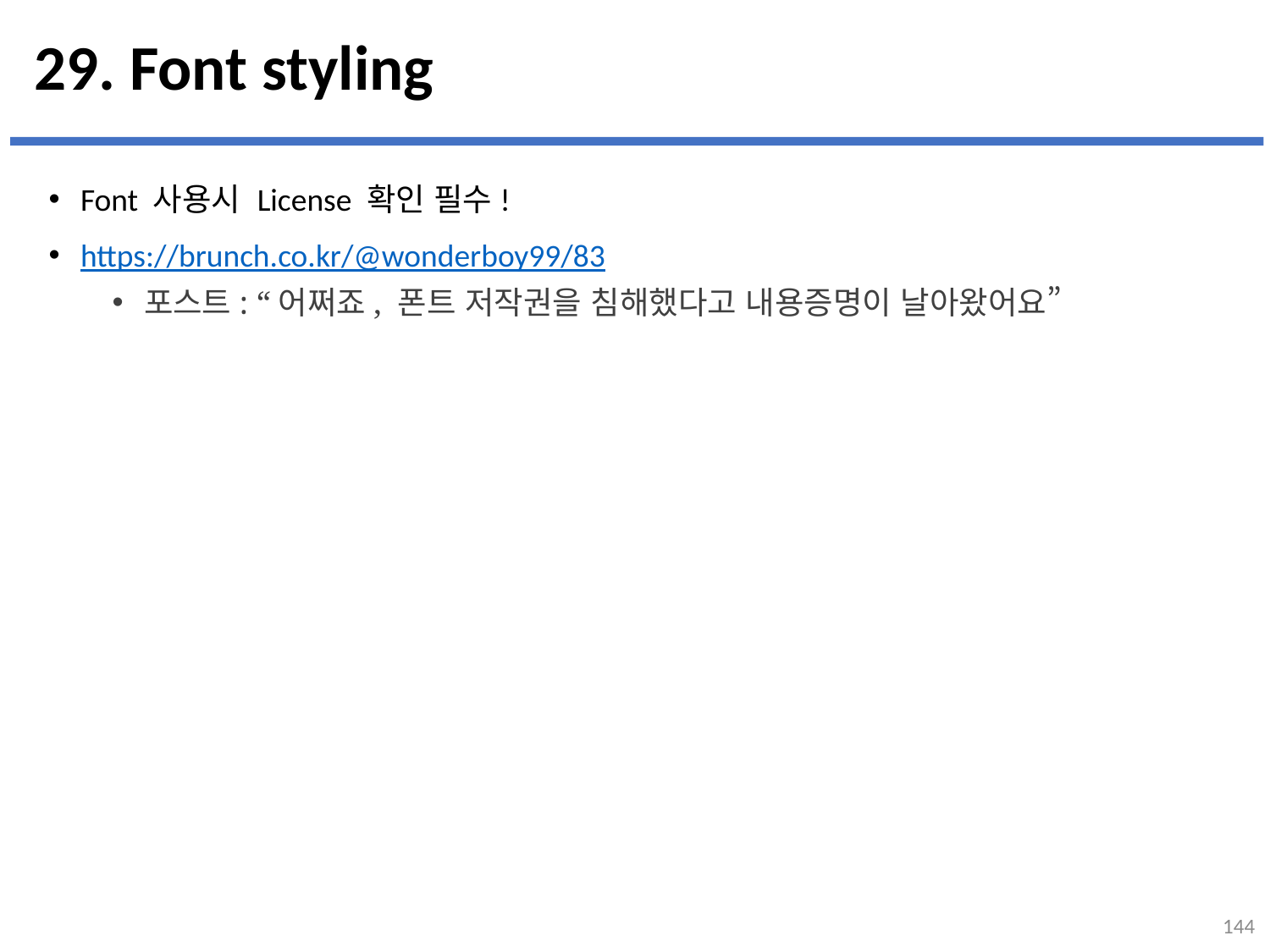

# 29. Font styling
Font 사용시 License 확인 필수!
https://brunch.co.kr/@wonderboy99/83
포스트: “어쩌죠, 폰트 저작권을 침해했다고 내용증명이 날아왔어요”

144